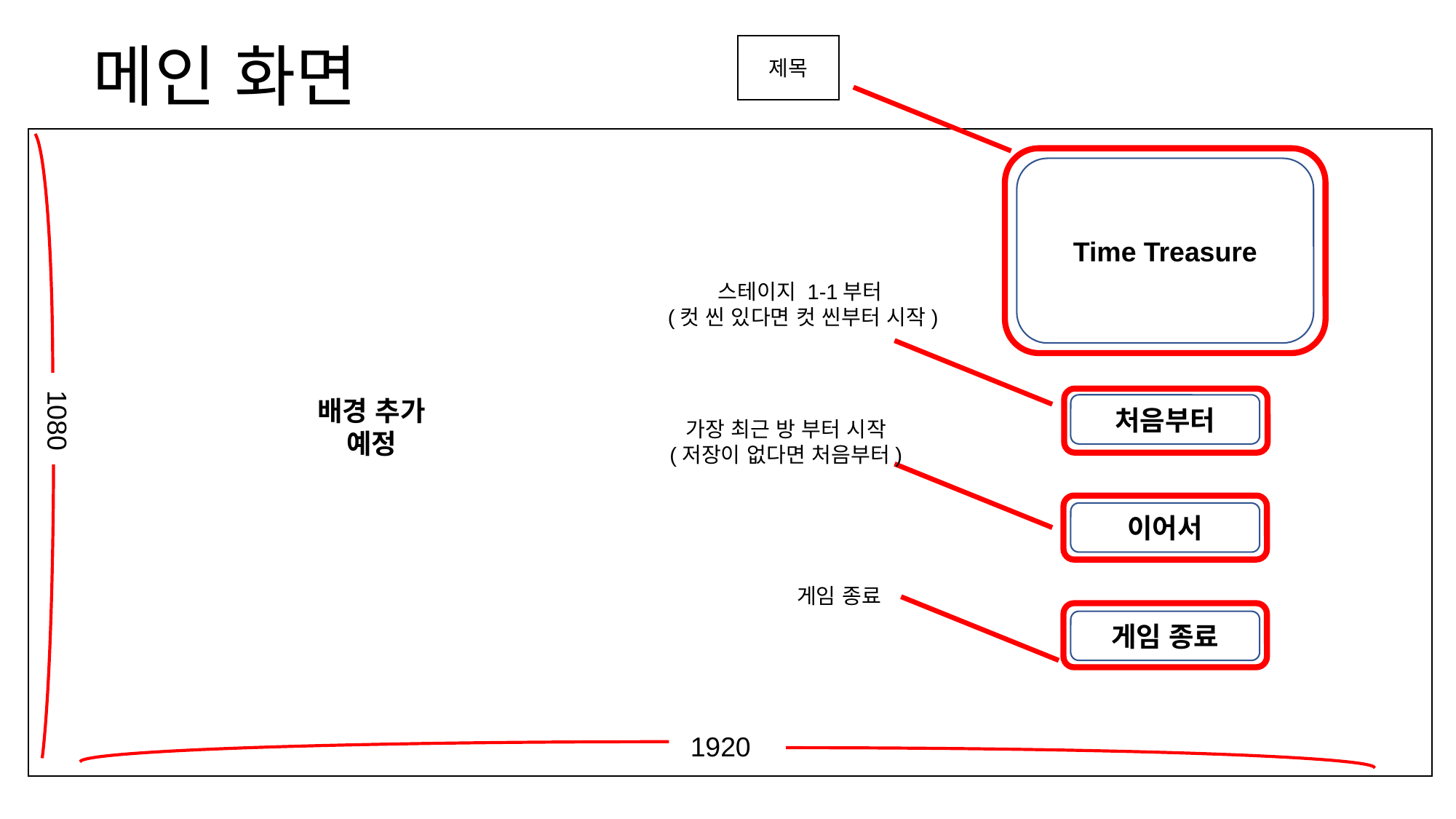

# 메인 화면
제목

Time Treasure

스테이지 1-1부터
(컷 씬 있다면 컷 씬부터 시작)
1080
가장 최근 방 부터 시작
(저장이 없다면 처음부터)

배경 추가 예정
처음부터

이어서
게임 종료

게임 종료
1920